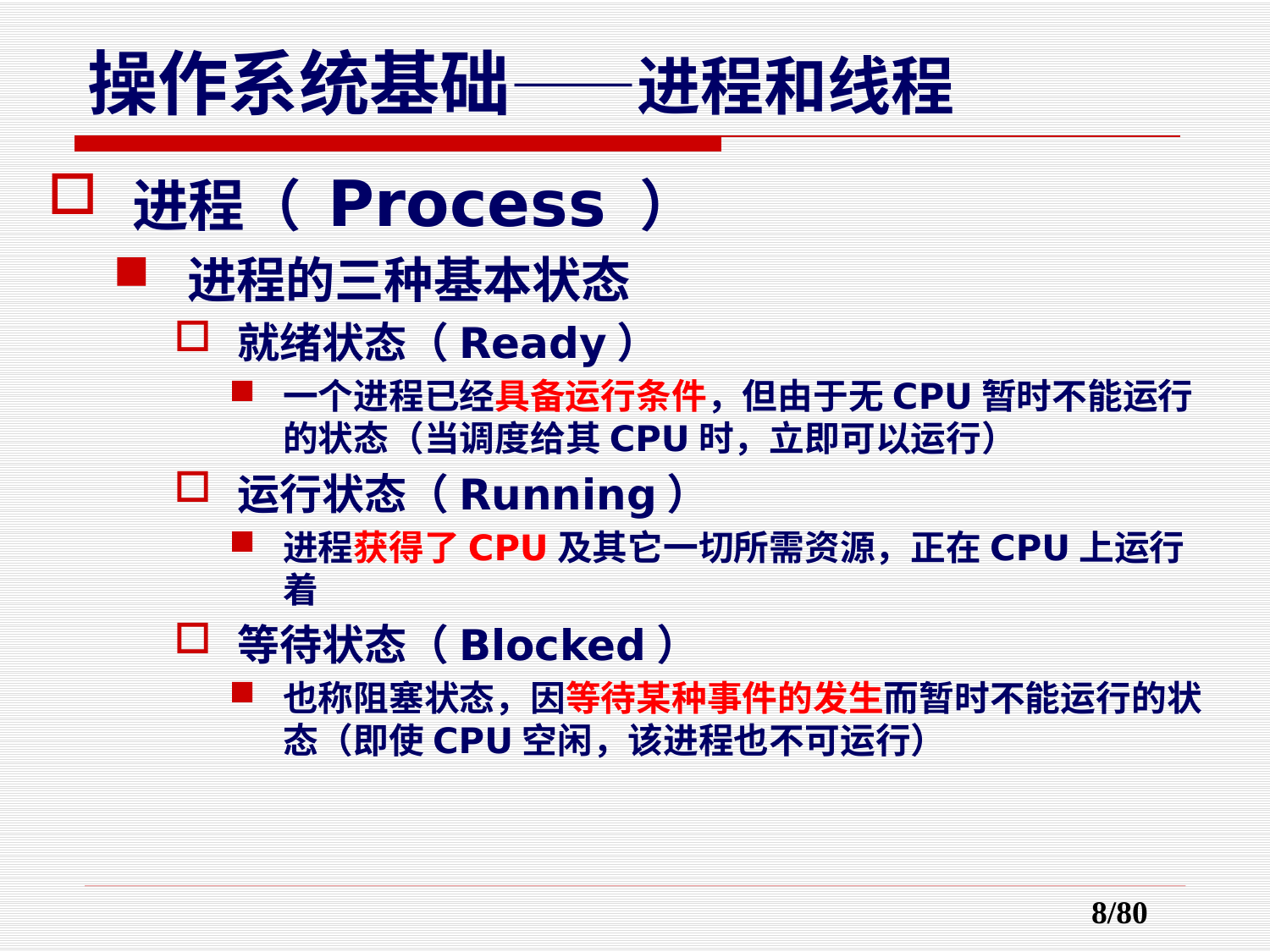

# 操作系统基础——进程和线程
进程（ Process ）
进程的三种基本状态
就绪状态（Ready）
一个进程已经具备运行条件，但由于无CPU暂时不能运行的状态（当调度给其CPU时，立即可以运行）
运行状态（Running）
进程获得了CPU及其它一切所需资源，正在CPU上运行着
等待状态（Blocked）
也称阻塞状态，因等待某种事件的发生而暂时不能运行的状态（即使CPU空闲，该进程也不可运行）